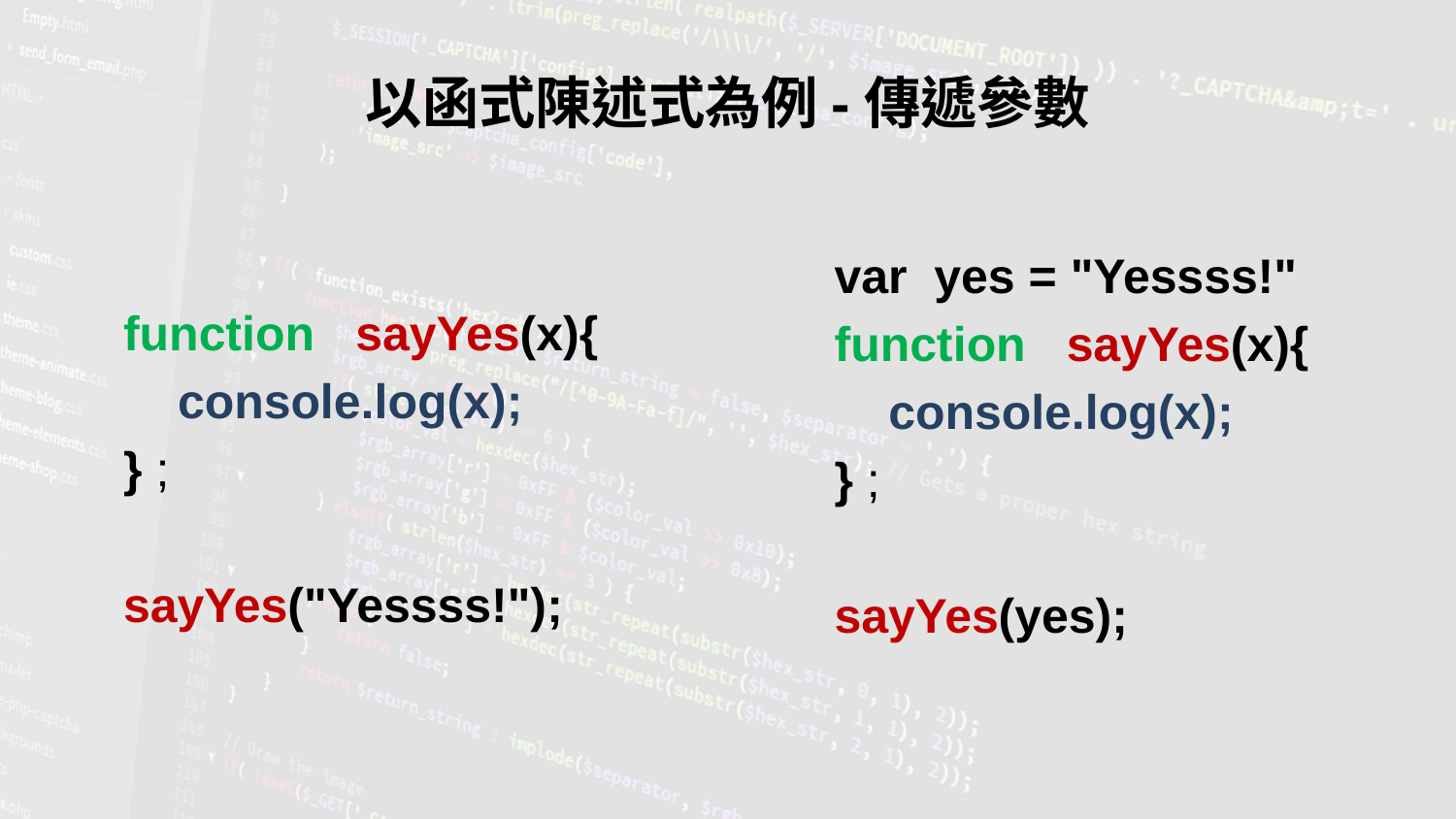

# 以函式陳述式為例-傳遞參數
var  yes = "Yessss!"
function   sayYes(x){
    console.log(x);
} ;

sayYes(yes);
function   sayYes(x){
    console.log(x);
} ;

sayYes("Yessss!");